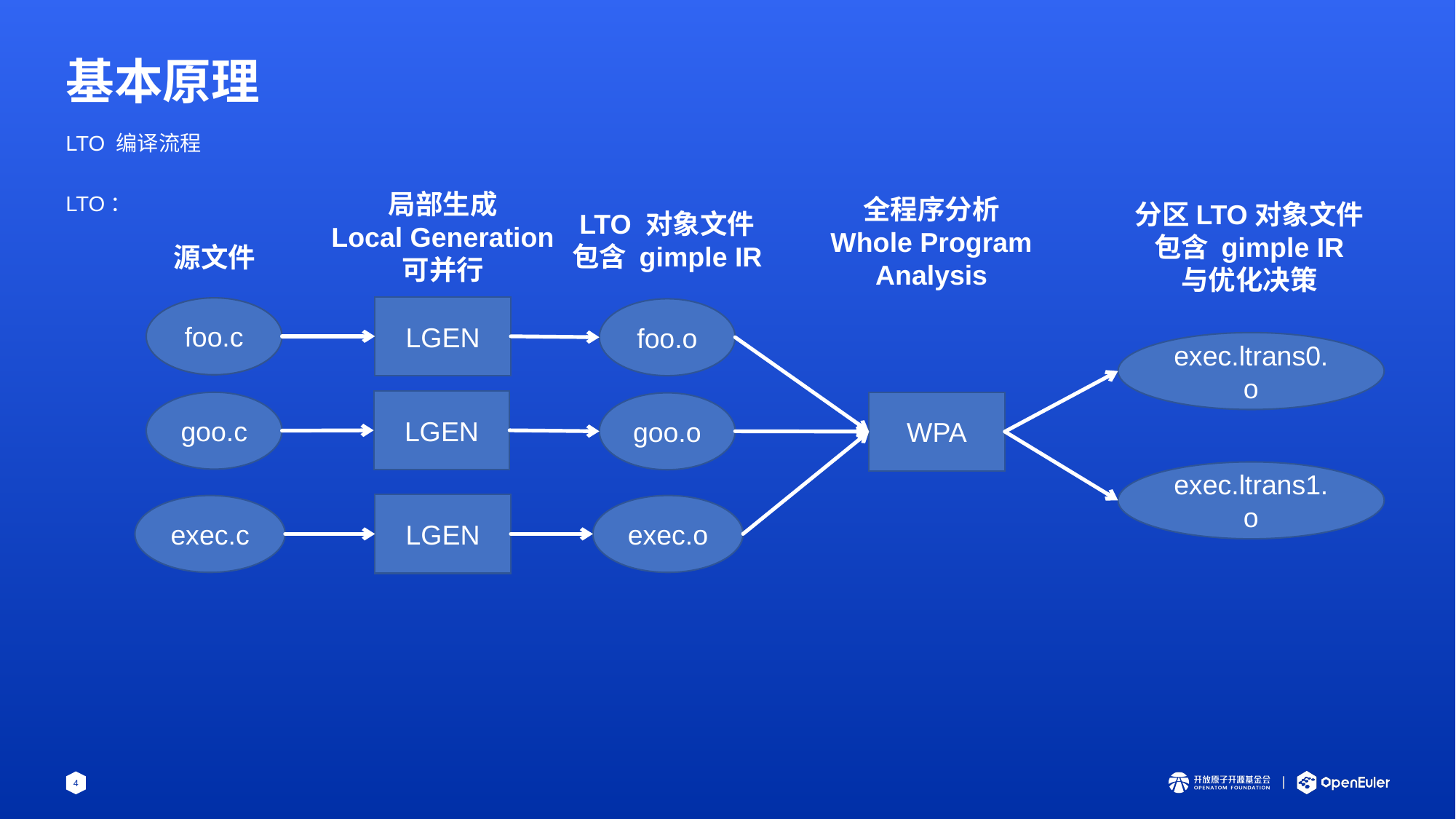

# 基本原理
LTO 编译流程
LTO：

局部生成
Local Generation
可并行
全程序分析
Whole Program
Analysis
分区LTO对象文件
包含 gimple IR
与优化决策
LTO 对象文件
包含 gimple IR
源文件
LGEN
foo.c
foo.o
exec.ltrans0.o
LGEN
goo.c
WPA
goo.o
exec.ltrans1.o
LGEN
exec.c
exec.o
4